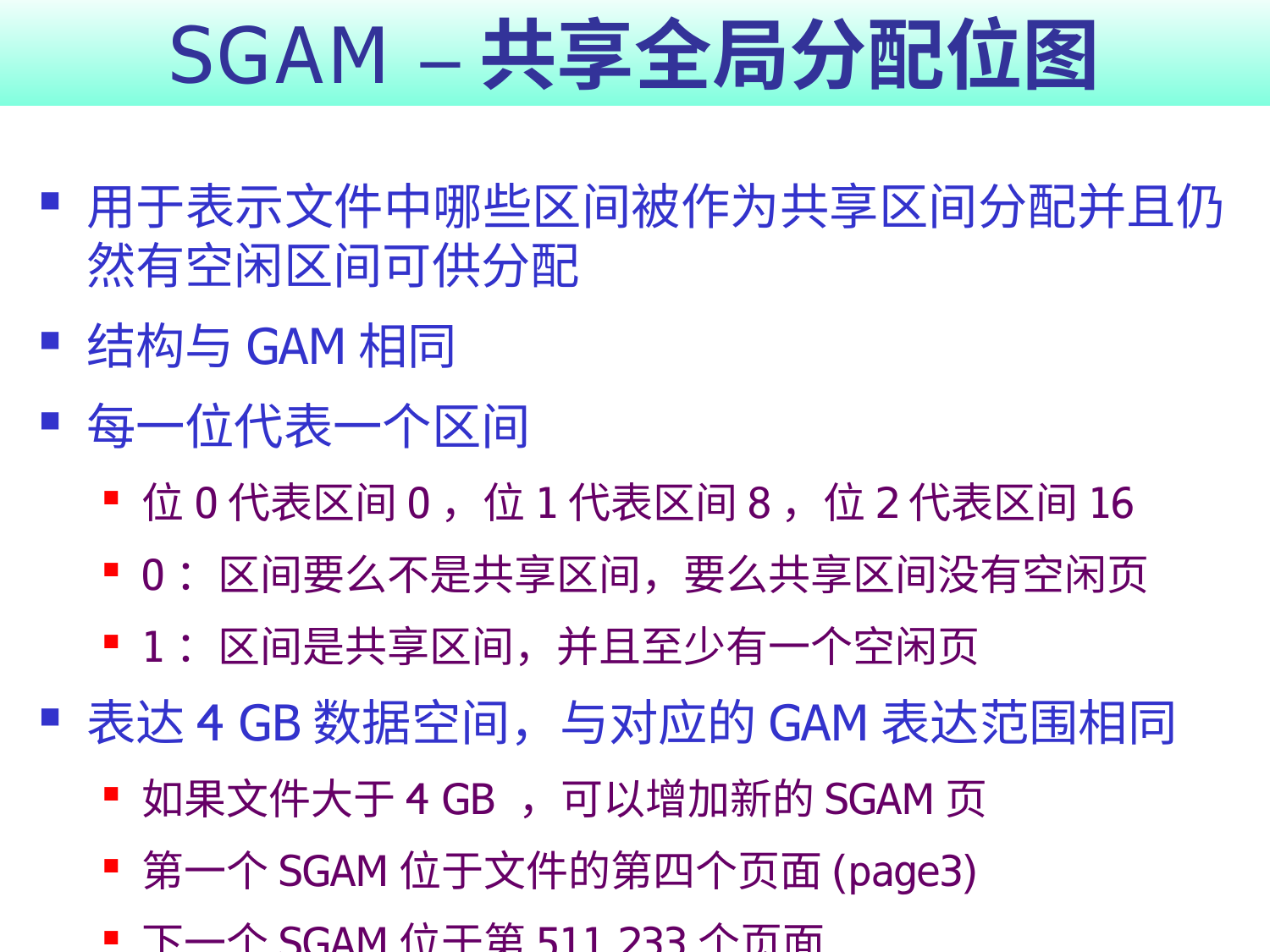

# SGAM –共享全局分配位图
用于表示文件中哪些区间被作为共享区间分配并且仍然有空闲区间可供分配
结构与GAM相同
每一位代表一个区间
位0代表区间0，位1代表区间8，位2代表区间16
0：区间要么不是共享区间，要么共享区间没有空闲页
1：区间是共享区间，并且至少有一个空闲页
表达4 GB数据空间，与对应的GAM表达范围相同
如果文件大于4 GB ，可以增加新的SGAM页
第一个SGAM位于文件的第四个页面(page3)
下一个SGAM位于第511,233个页面